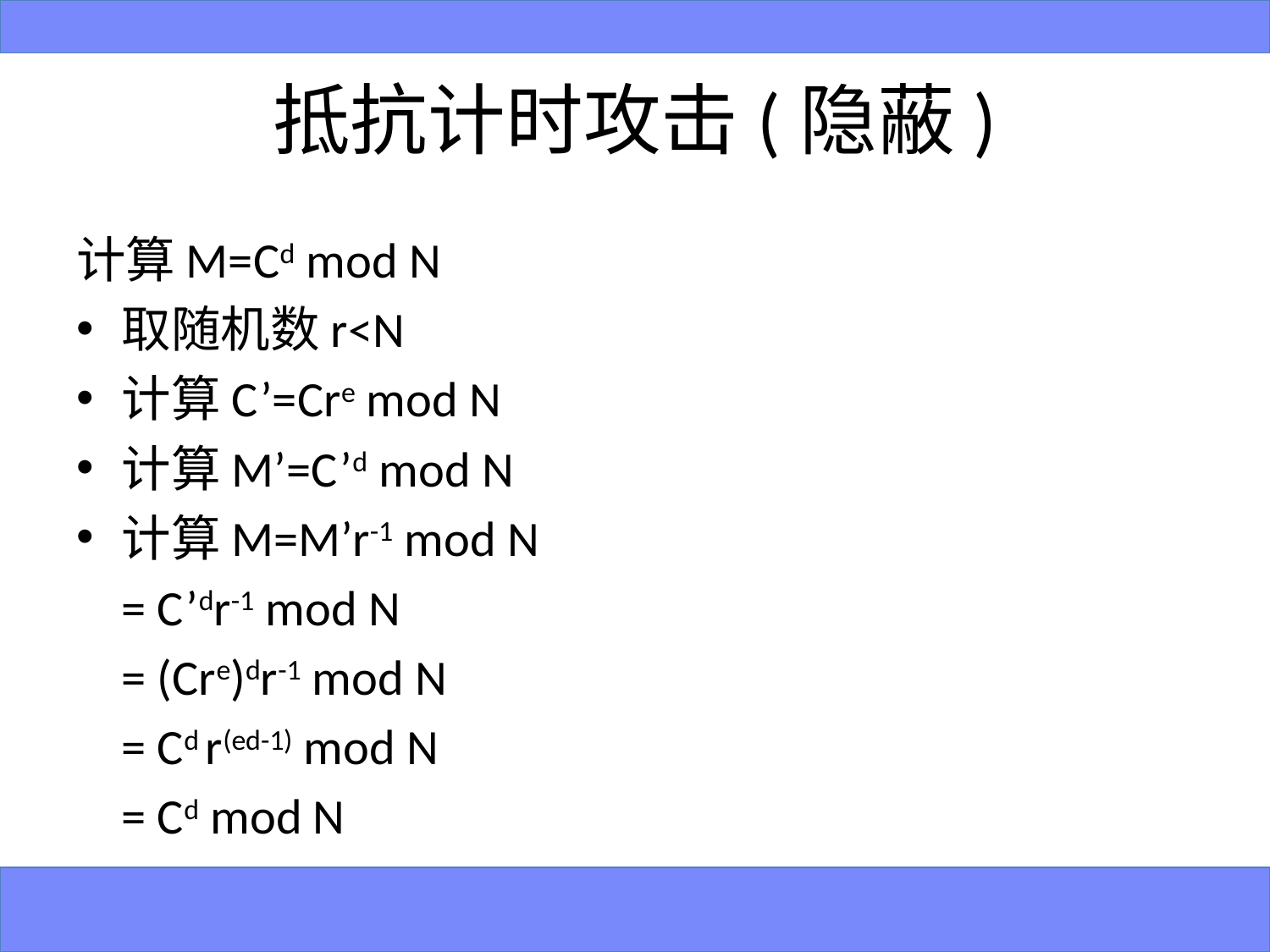

# 抵抗计时攻击(隐蔽)
计算M=Cd mod N
取随机数r<N
计算C’=Cre mod N
计算M’=C’d mod N
计算M=M’r-1 mod N
			= C’dr-1 mod N
			= (Cre)dr-1 mod N
			= Cd r(ed-1) mod N
			= Cd mod N